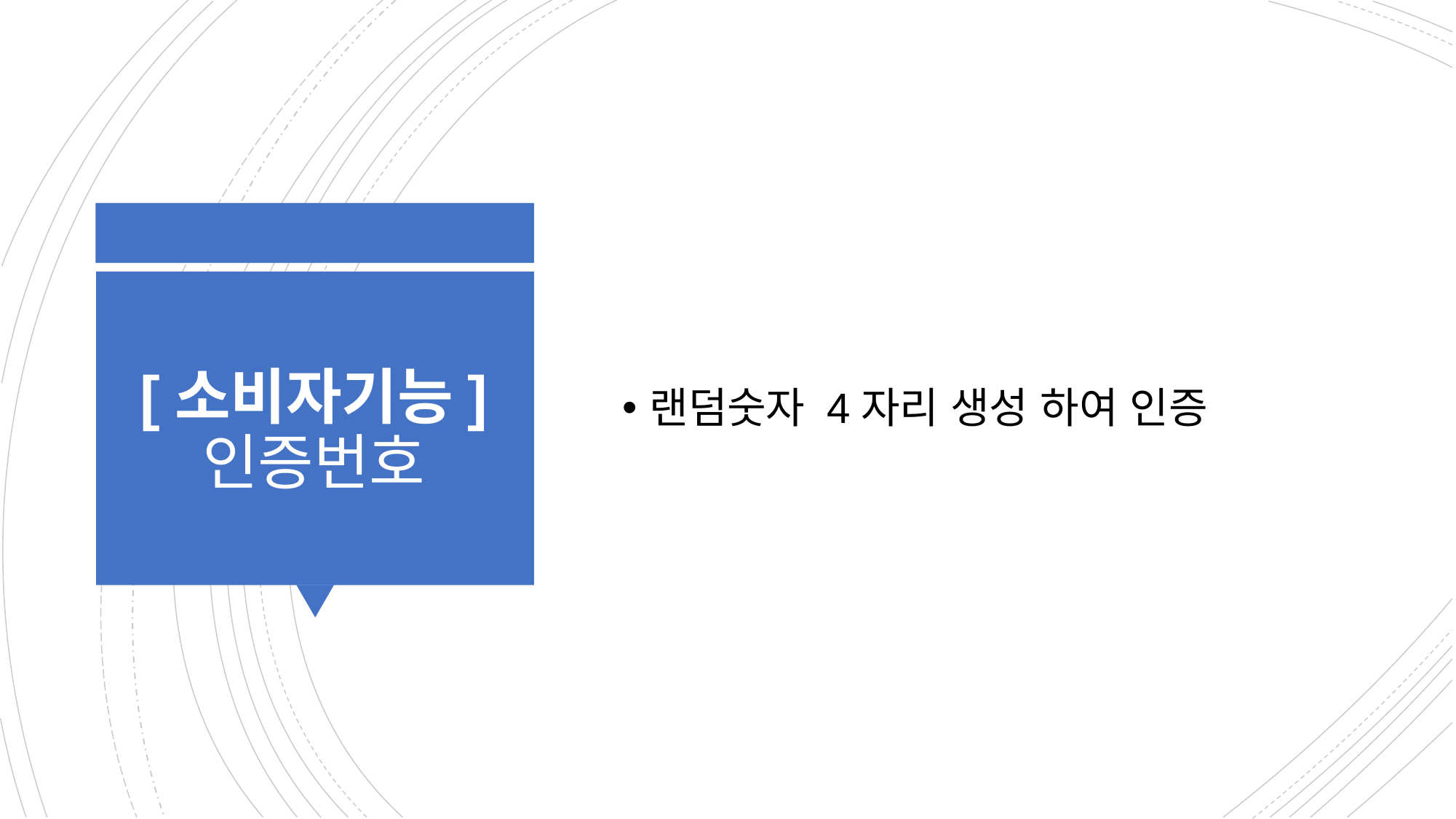

랜덤숫자 4자리 생성 하여 인증

# [소비자기능] 인증번호